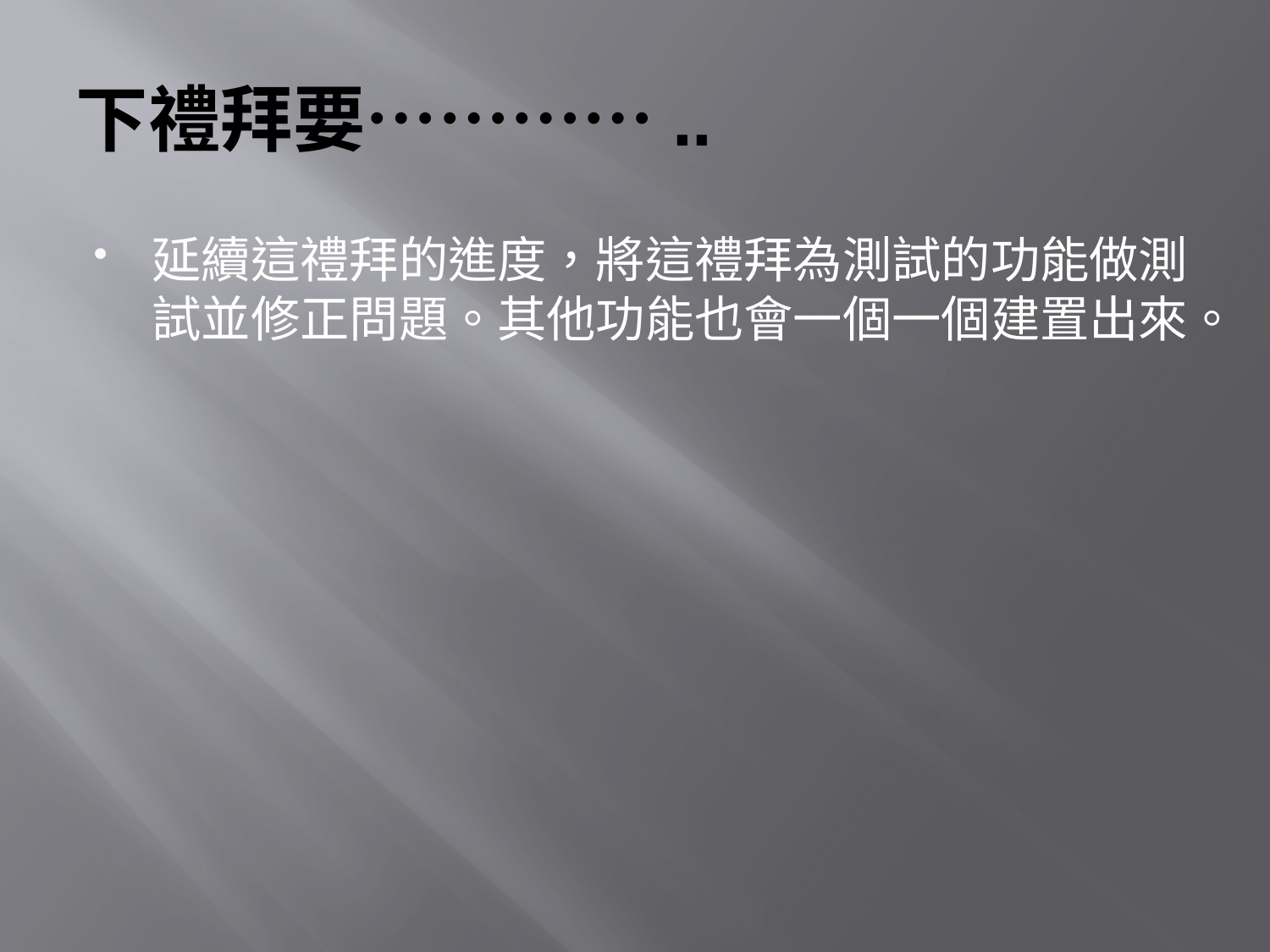

# 下禮拜要…………..
延續這禮拜的進度，將這禮拜為測試的功能做測試並修正問題。其他功能也會一個一個建置出來。